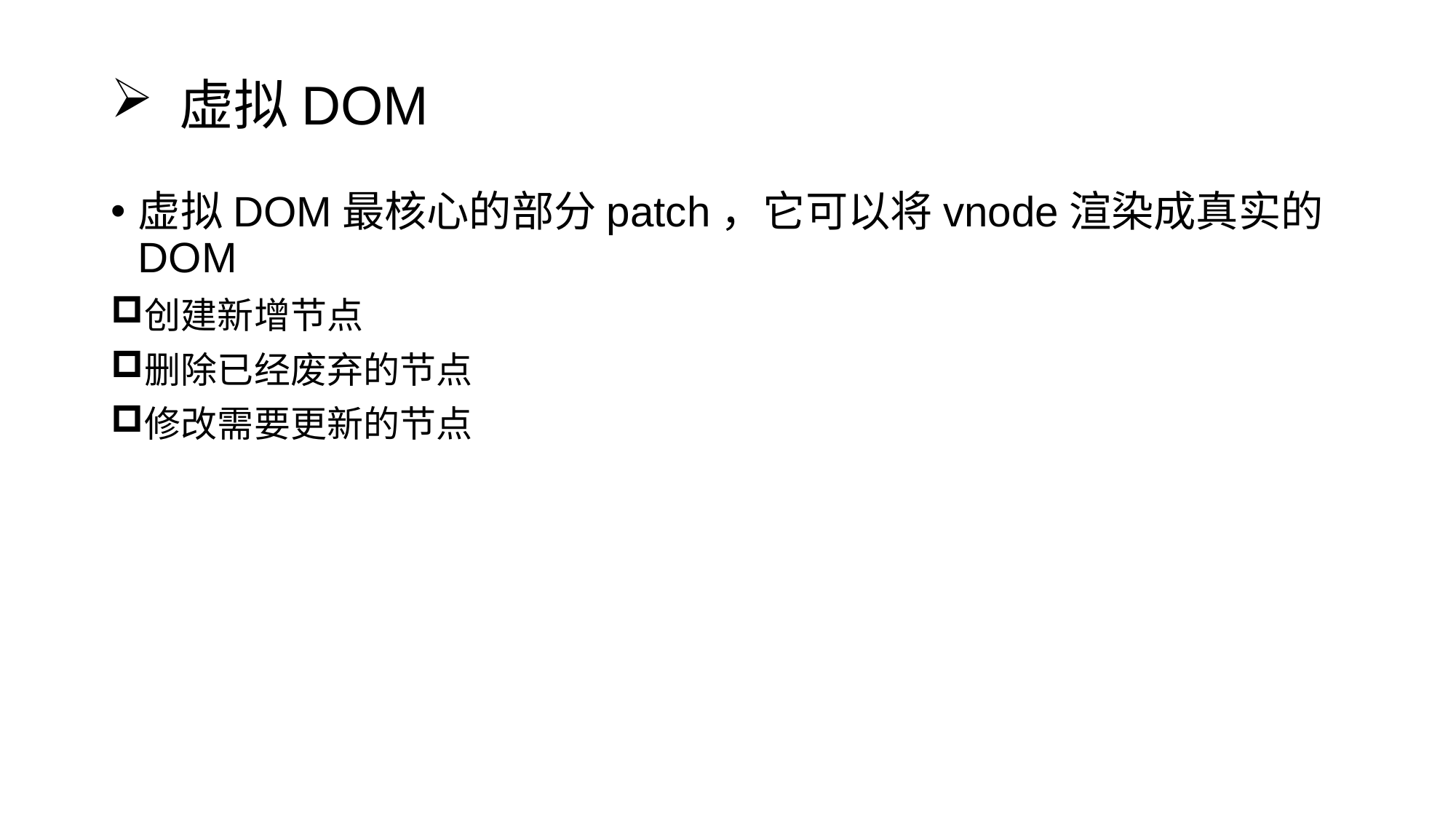

# 虚拟DOM
虚拟DOM最核心的部分patch，它可以将vnode渲染成真实的DOM
创建新增节点
删除已经废弃的节点
修改需要更新的节点